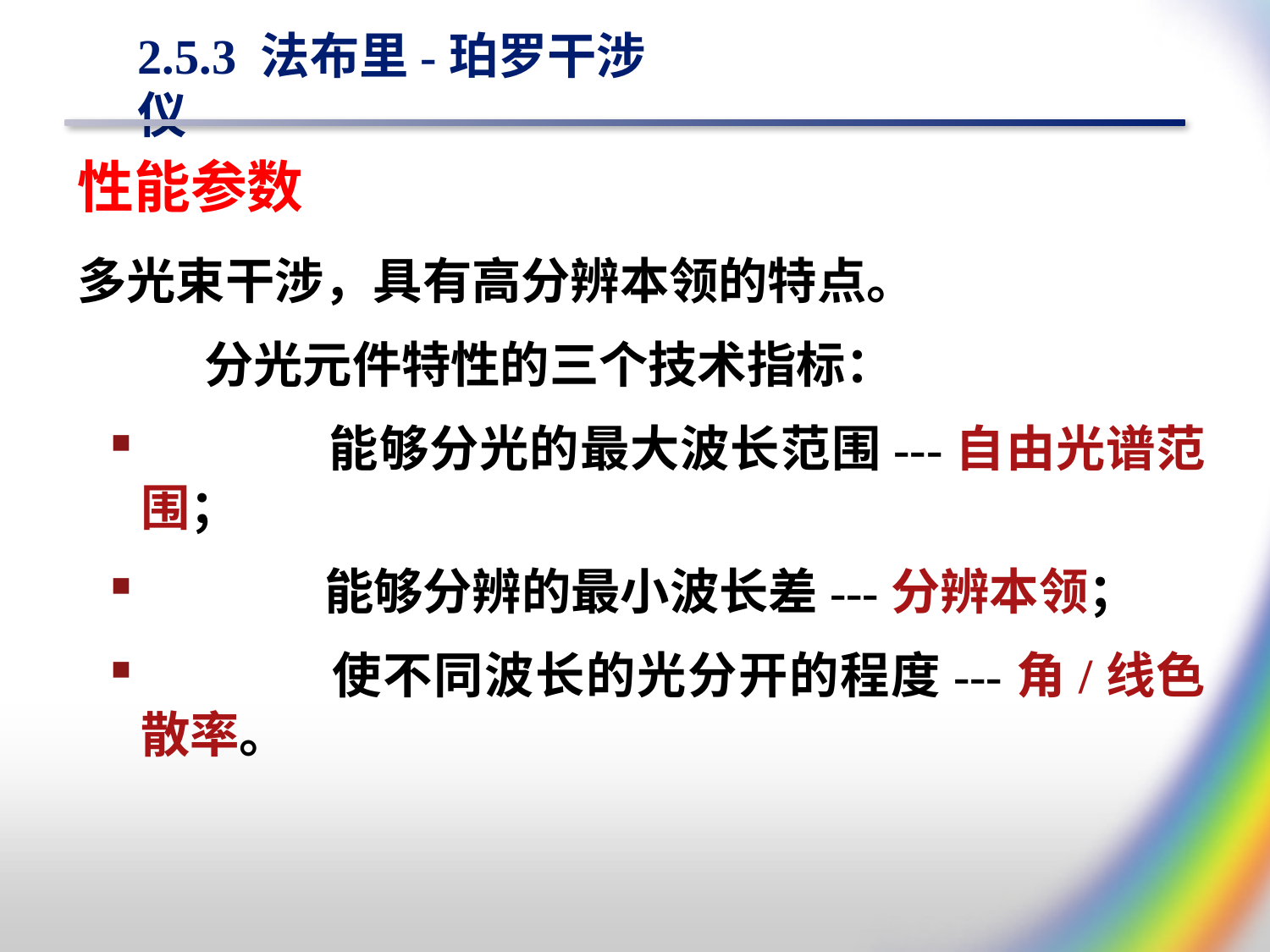

# 2.5.3 法布里-珀罗干涉仪

性能参数
多光束干涉，具有高分辨本领的特点。
	分光元件特性的三个技术指标：
	    能够分光的最大波长范围---自由光谱范围；
	    能够分辨的最小波长差---分辨本领；
	    使不同波长的光分开的程度---角/线色散率。